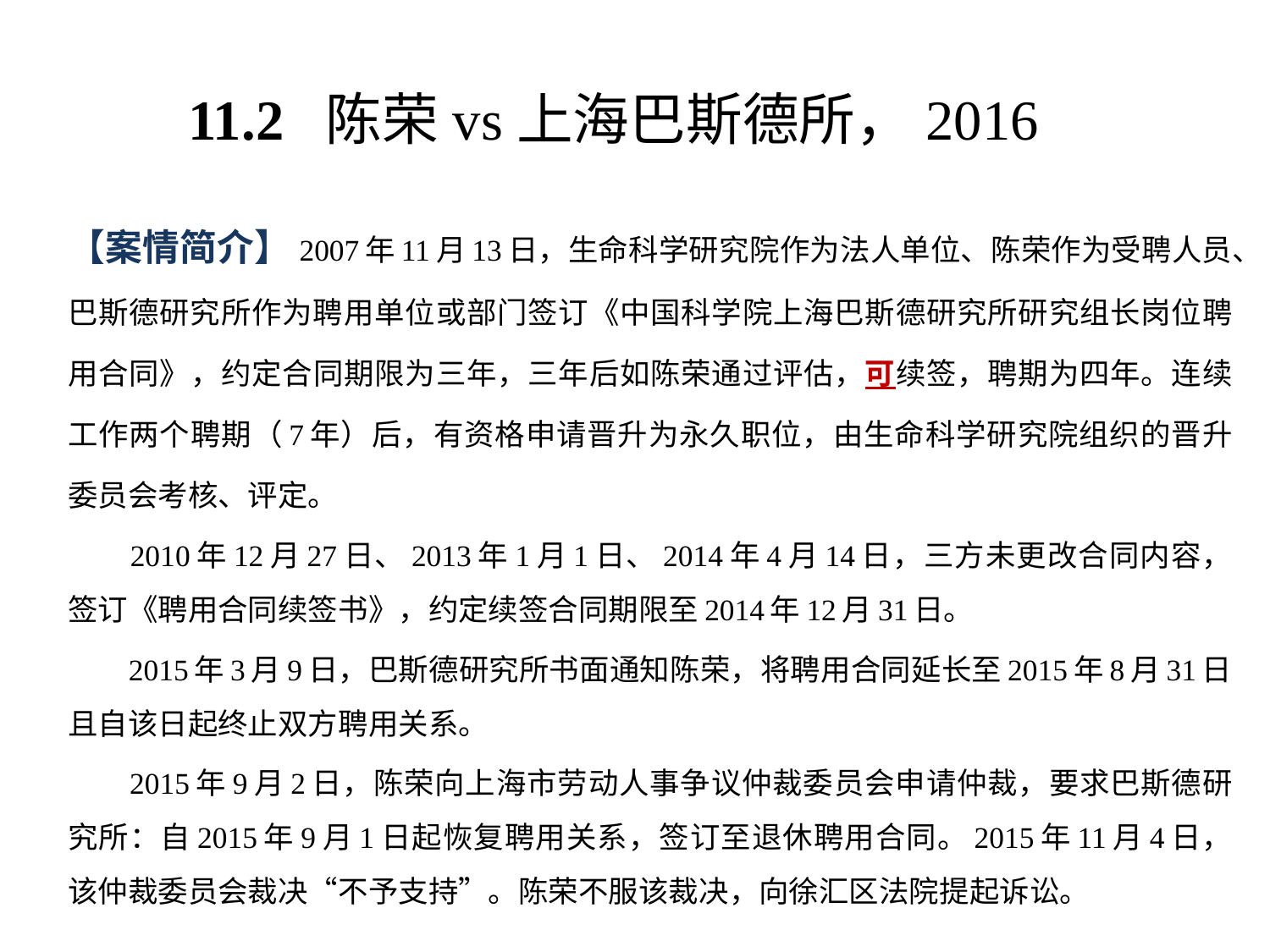

# 11.2  陈荣vs上海巴斯德所，2016
【案情简介】2007年11月13日，生命科学研究院作为法人单位、陈荣作为受聘人员、巴斯德研究所作为聘用单位或部门签订《中国科学院上海巴斯德研究所研究组长岗位聘用合同》，约定合同期限为三年，三年后如陈荣通过评估，可续签，聘期为四年。连续工作两个聘期（7年）后，有资格申请晋升为永久职位，由生命科学研究院组织的晋升委员会考核、评定。
  2010年12月27日、2013年1月1日、2014年4月14日，三方未更改合同内容，签订《聘用合同续签书》，约定续签合同期限至2014年12月31日。
  2015年3月9日，巴斯德研究所书面通知陈荣，将聘用合同延长至2015年8月31日且自该日起终止双方聘用关系。
  2015年9月2日，陈荣向上海市劳动人事争议仲裁委员会申请仲裁，要求巴斯德研究所：自2015年9月1日起恢复聘用关系，签订至退休聘用合同。2015年11月4日，该仲裁委员会裁决“不予支持”。陈荣不服该裁决，向徐汇区法院提起诉讼。